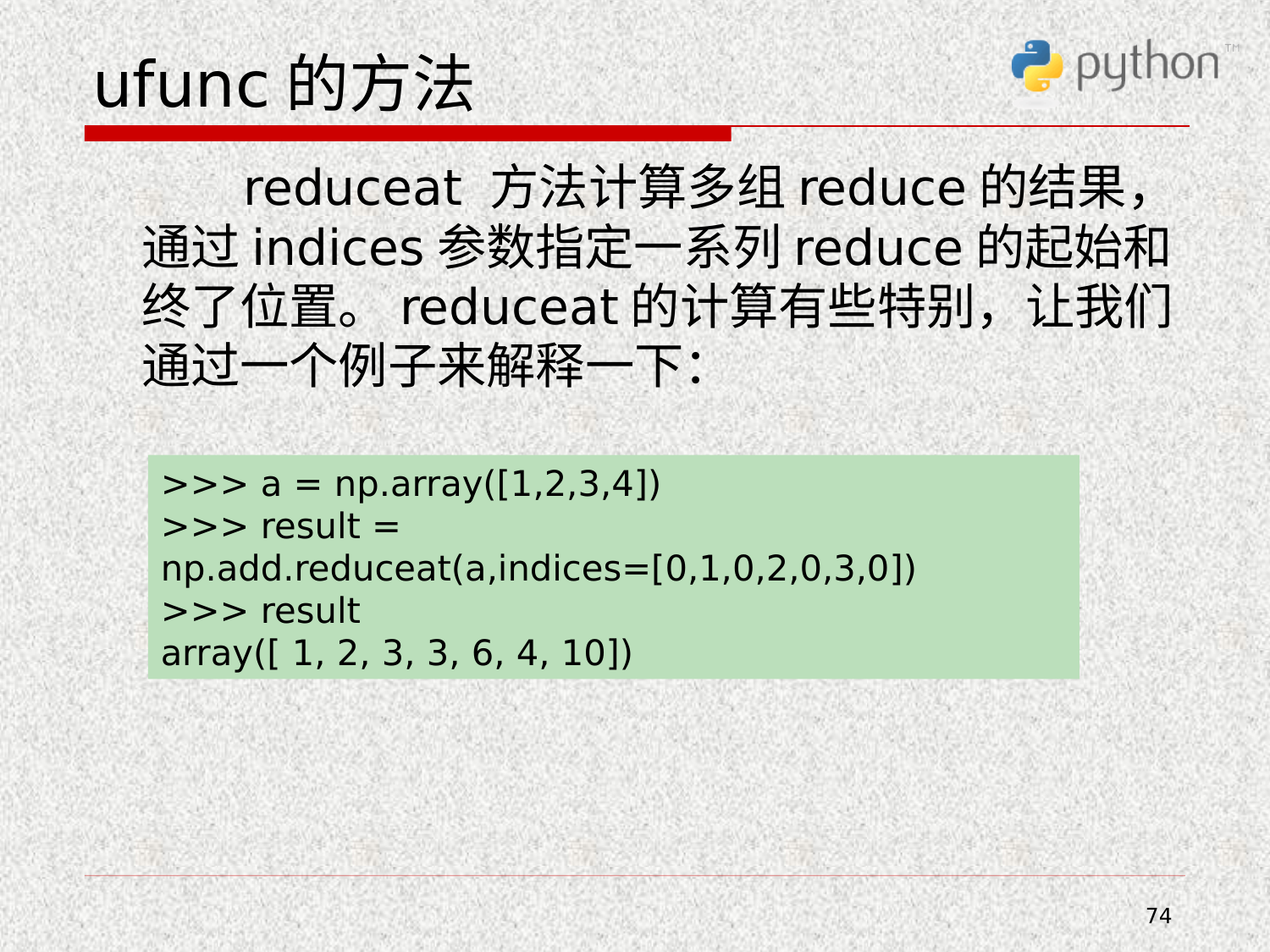

# ufunc的方法
          reduceat 方法计算多组reduce的结果，通过indices参数指定一系列reduce的起始和终了位置。reduceat的计算有些特别，让我们通过一个例子来解释一下：

>>> a = np.array([1,2,3,4])
>>> result = np.add.reduceat(a,indices=[0,1,0,2,0,3,0])
>>> result
array([ 1, 2, 3, 3, 6, 4, 10])
74